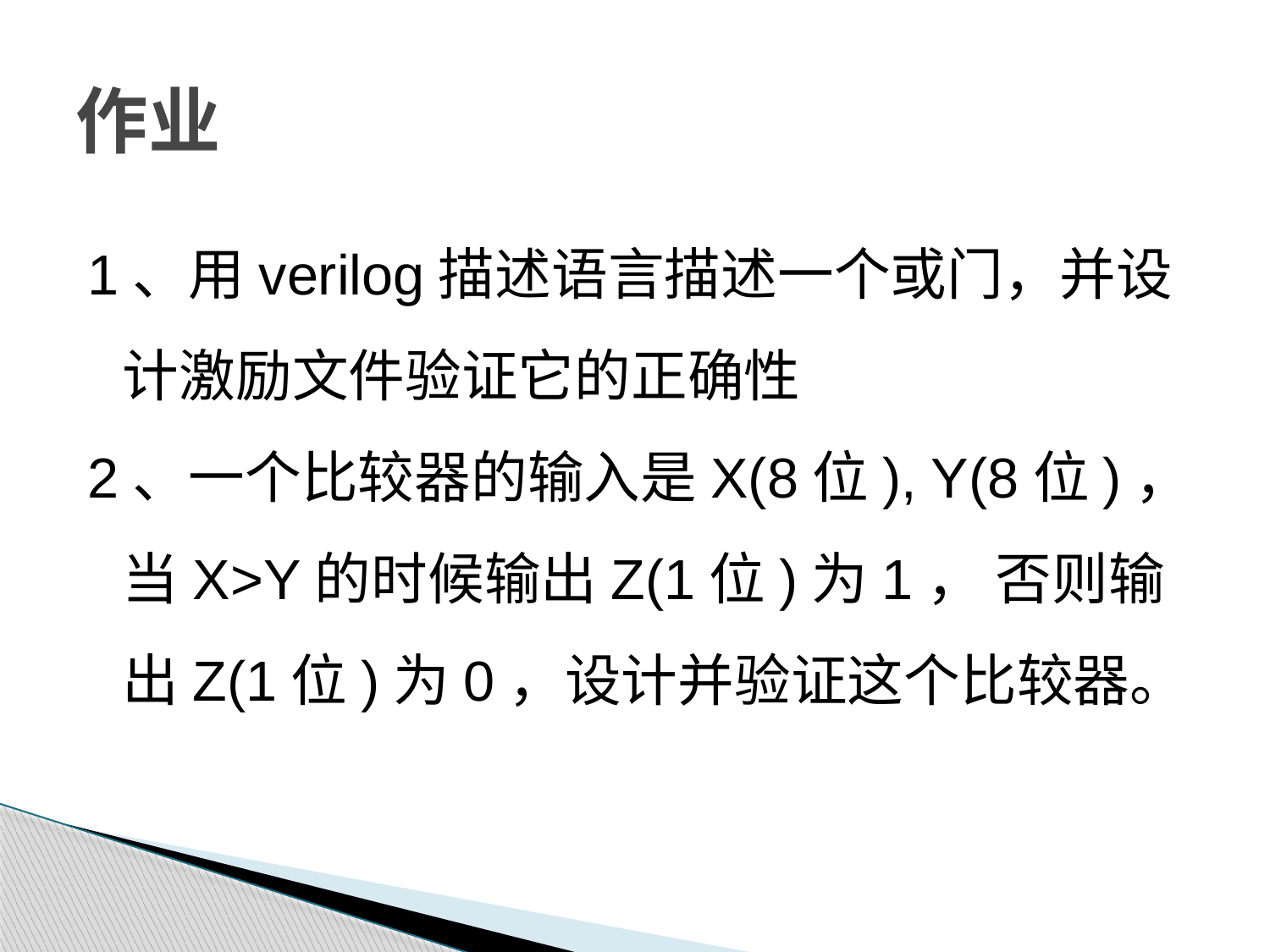

# 作业
1、用verilog描述语言描述一个或门，并设计激励文件验证它的正确性
2、一个比较器的输入是X(8位), Y(8位)，当X>Y的时候输出Z(1位)为1， 否则输出Z(1位)为0，设计并验证这个比较器。